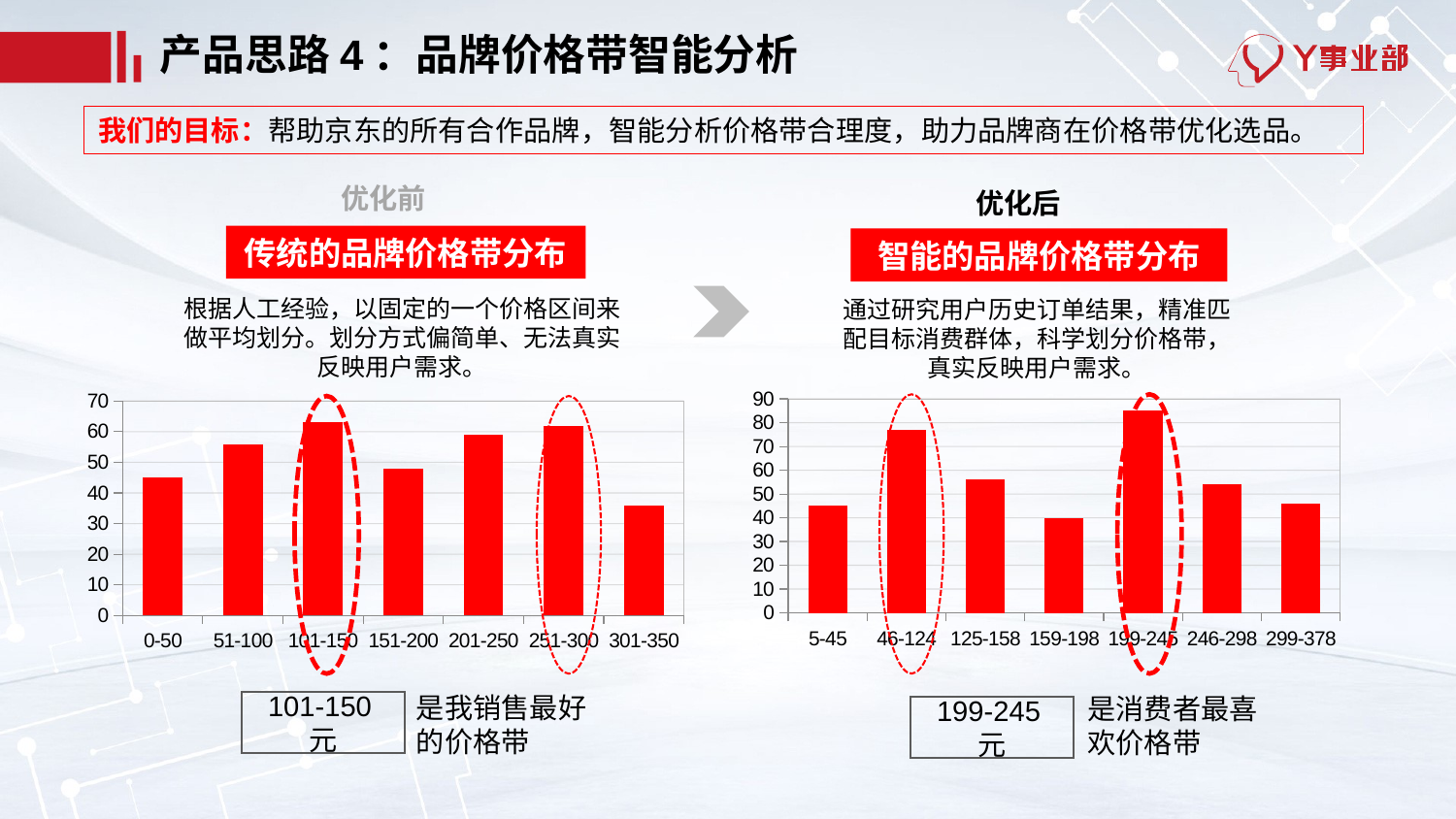

# 产品思路4：品牌价格带智能分析
我们的目标：帮助京东的所有合作品牌，智能分析价格带合理度，助力品牌商在价格带优化选品。
优化前
优化后
传统的品牌价格带分布
智能的品牌价格带分布
根据人工经验，以固定的一个价格区间来做平均划分。划分方式偏简单、无法真实反映用户需求。

通过研究用户历史订单结果，精准匹配目标消费群体，科学划分价格带，真实反映用户需求。

### Chart

| Category |  |
|---|---|
| 0-50 | 45.0 |
| 51-100 | 56.0 |
| 101-150 | 63.0 |
| 151-200 | 48.0 |
| 201-250 | 59.0 |
| 251-300 | 62.0 |
| 301-350 | 36.0 |

### Chart

| Category |  |
|---|---|
| 5-45 | 45.0 |
| 46-124 | 77.0 |
| 125-158 | 56.0 |
| 159-198 | 40.0 |
| 199-245 | 85.0 |
| 246-298 | 54.0 |
| 299-378 | 46.0 |

是我销售最好的价格带
是消费者最喜欢价格带
101-150元
199-245元